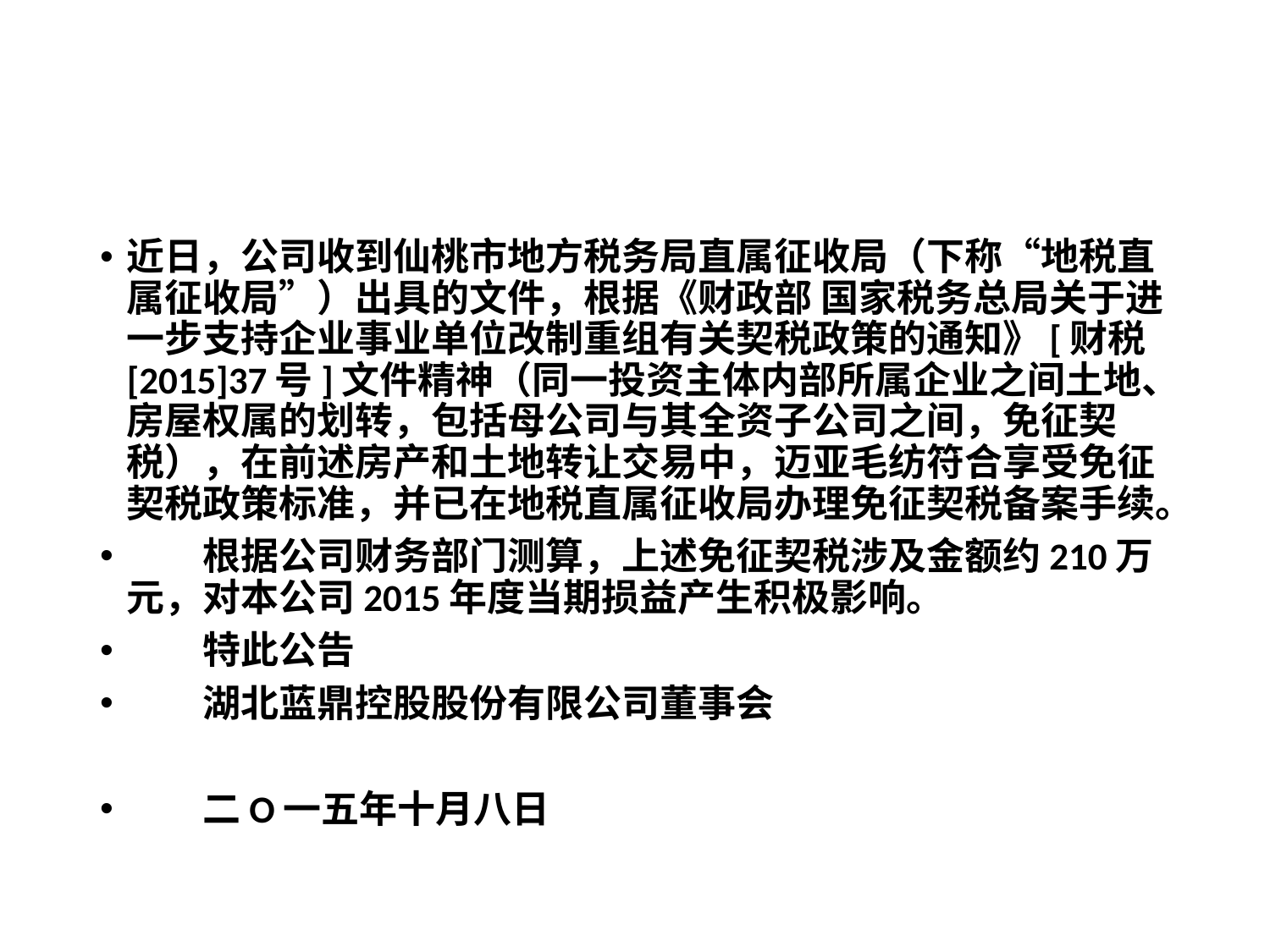

#
近日，公司收到仙桃市地方税务局直属征收局（下称“地税直属征收局”）出具的文件，根据《财政部 国家税务总局关于进一步支持企业事业单位改制重组有关契税政策的通知》[财税[2015]37号]文件精神（同一投资主体内部所属企业之间土地、房屋权属的划转，包括母公司与其全资子公司之间，免征契税），在前述房产和土地转让交易中，迈亚毛纺符合享受免征契税政策标准，并已在地税直属征收局办理免征契税备案手续。
　　根据公司财务部门测算，上述免征契税涉及金额约210万元，对本公司2015年度当期损益产生积极影响。
　　特此公告
　　湖北蓝鼎控股股份有限公司董事会

　　二O一五年十月八日